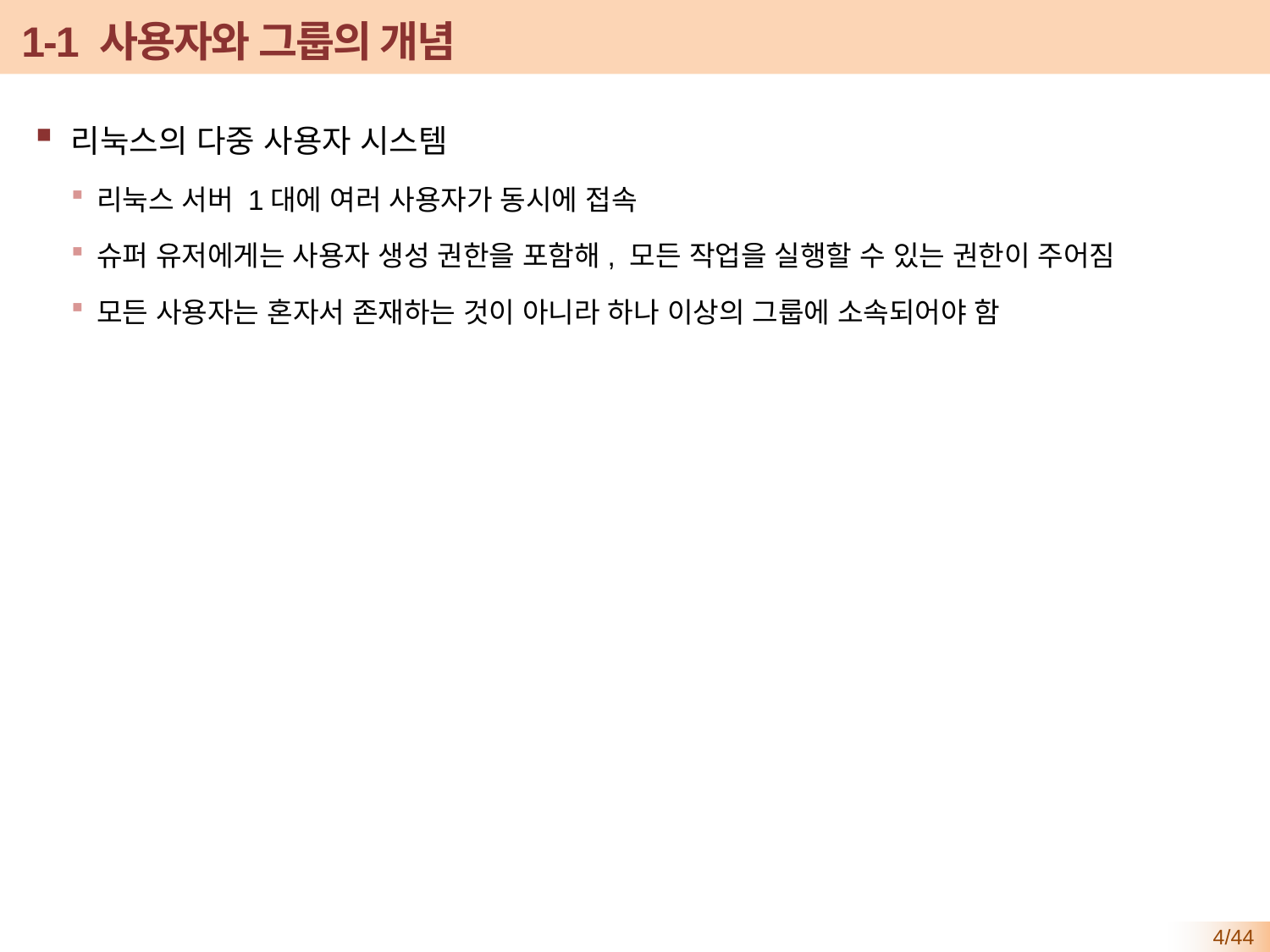

# 1-1 사용자와 그룹의 개념
리눅스의 다중 사용자 시스템
리눅스 서버 1대에 여러 사용자가 동시에 접속
슈퍼 유저에게는 사용자 생성 권한을 포함해, 모든 작업을 실행할 수 있는 권한이 주어짐
모든 사용자는 혼자서 존재하는 것이 아니라 하나 이상의 그룹에 소속되어야 함